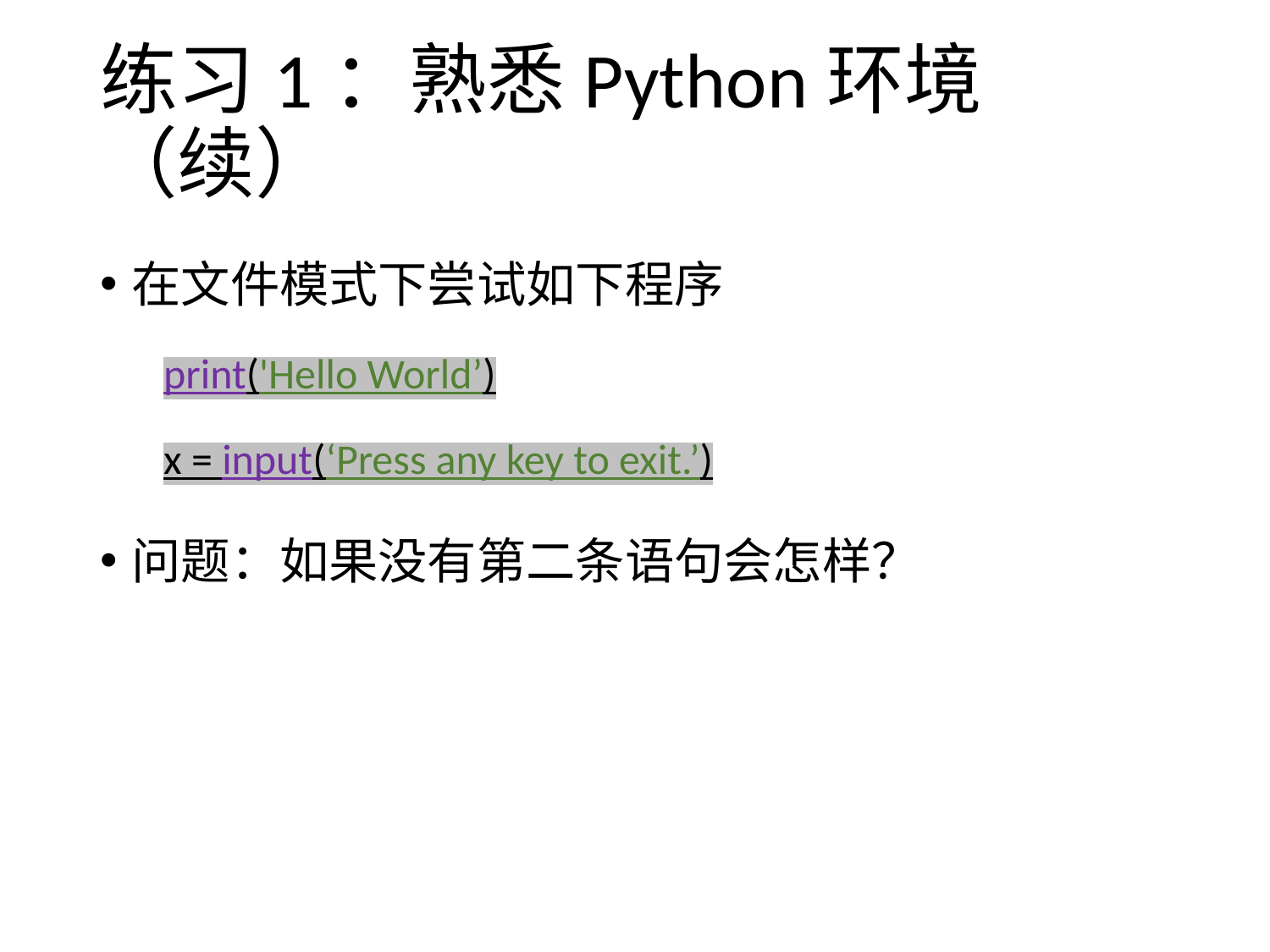

# 练习1：熟悉Python环境（续）
在文件模式下尝试如下程序
print('Hello World’)
x = input(‘Press any key to exit.’)
问题：如果没有第二条语句会怎样？